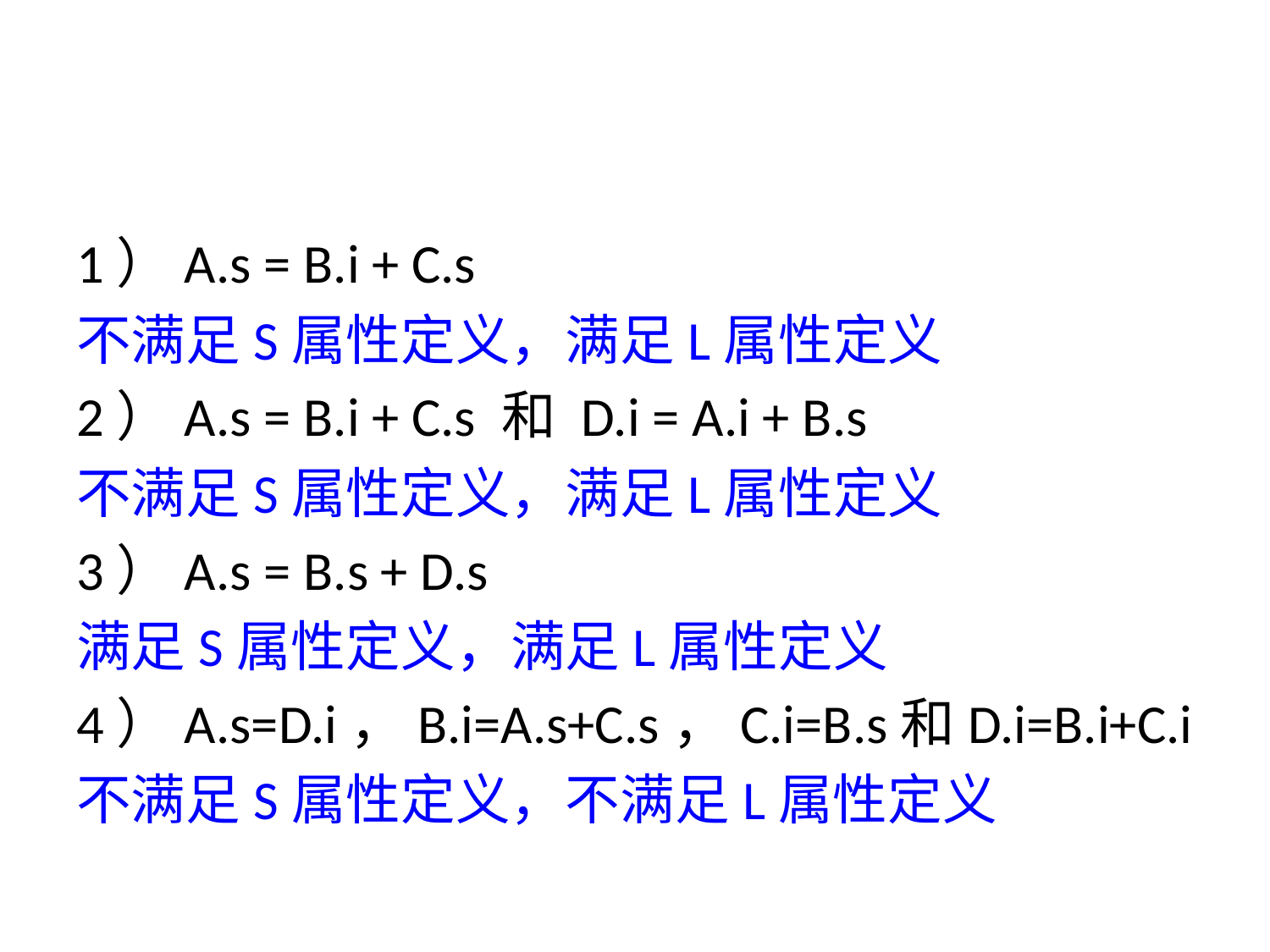

#
1）A.s = B.i + C.s
不满足S属性定义，满足L属性定义
2）A.s = B.i + C.s 和 D.i = A.i + B.s
不满足S属性定义，满足L属性定义
3）A.s = B.s + D.s
满足S属性定义，满足L属性定义
4）A.s=D.i，B.i=A.s+C.s，C.i=B.s和D.i=B.i+C.i
不满足S属性定义，不满足L属性定义